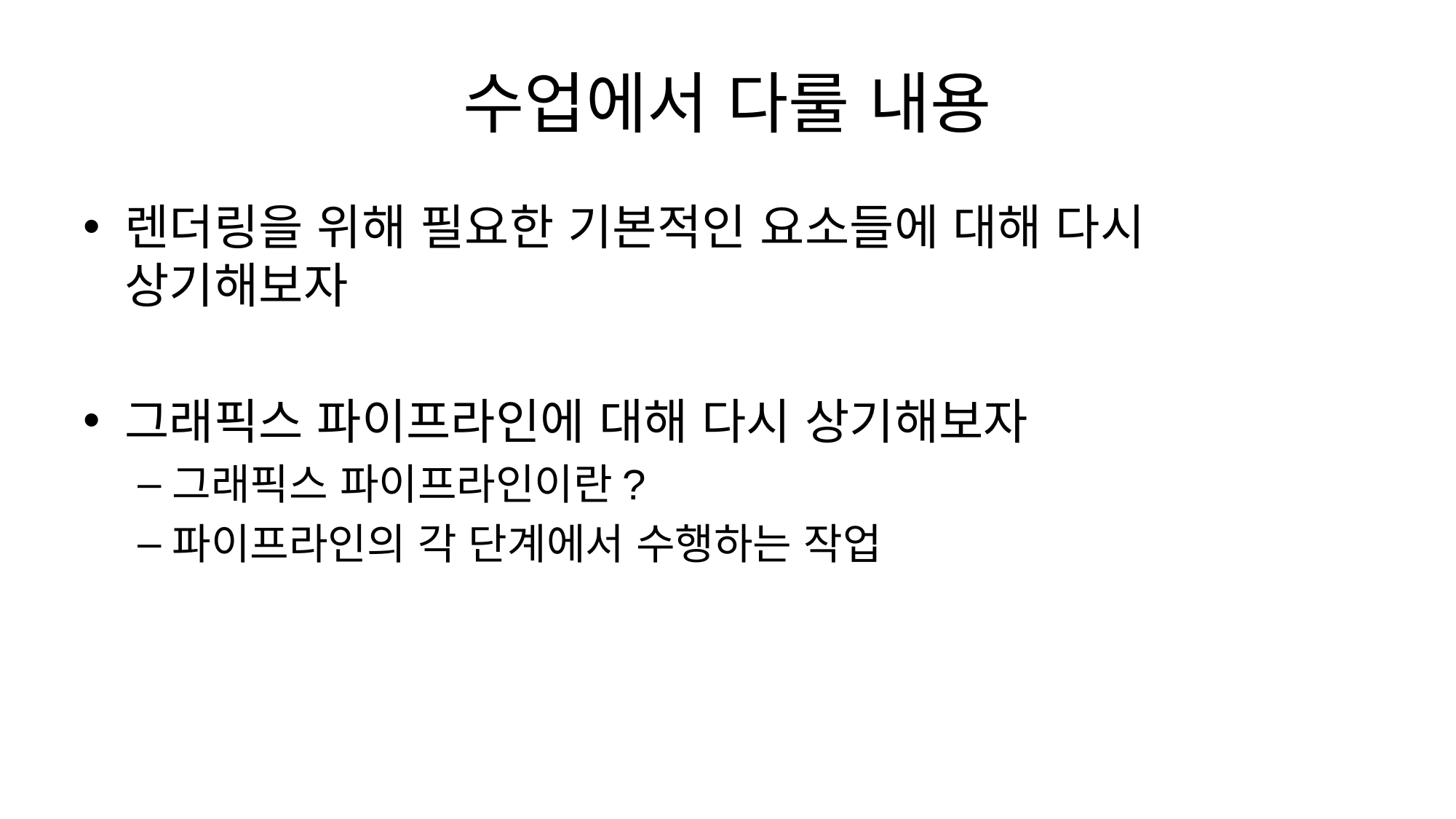

# 수업에서 다룰 내용
렌더링을 위해 필요한 기본적인 요소들에 대해 다시 상기해보자

그래픽스 파이프라인에 대해 다시 상기해보자
그래픽스 파이프라인이란?
파이프라인의 각 단계에서 수행하는 작업